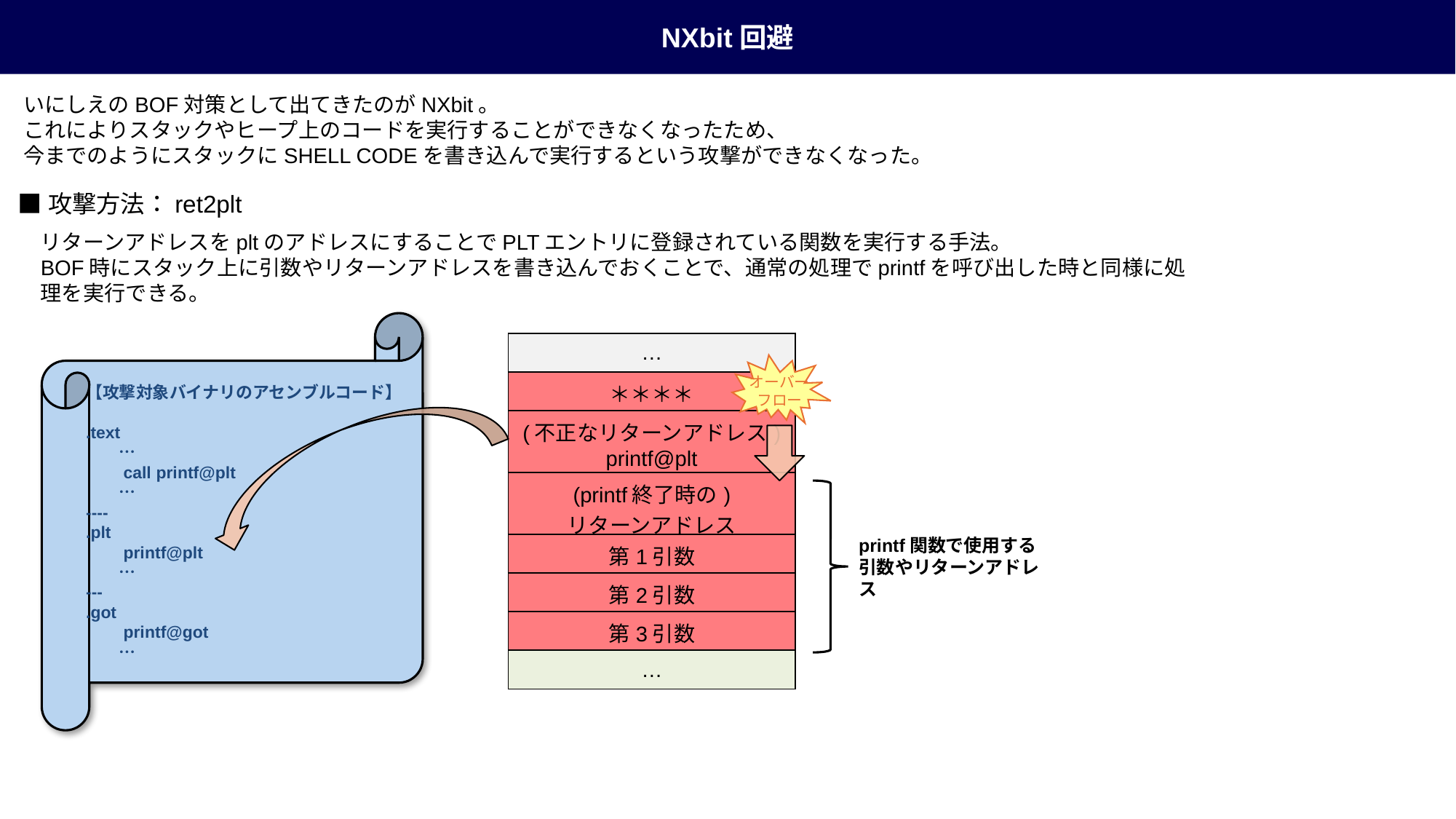

NXbit回避
いにしえのBOF対策として出てきたのがNXbit。
これによりスタックやヒープ上のコードを実行することができなくなったため、
今までのようにスタックにSHELL CODEを書き込んで実行するという攻撃ができなくなった。
■攻撃方法：ret2plt
リターンアドレスをpltのアドレスにすることでPLTエントリに登録されている関数を実行する手法。
BOF時にスタック上に引数やリターンアドレスを書き込んでおくことで、通常の処理でprintfを呼び出した時と同様に処理を実行できる。

【攻撃対象バイナリのアセンブルコード】

.text
　　…
　　call printf@plt
　　…
----
.plt
　　printf@plt
　　…
---
.got
　　printf@got
　　…
| … |
| --- |
| ＊＊＊＊ |
| (不正なリターンアドレス) printf@plt |
| (printf終了時の) リターンアドレス |
| 第1引数 |
| 第2引数 |
| 第3引数 |
| … |

オーバー
フロー

printf関数で使用する
引数やリターンアドレス